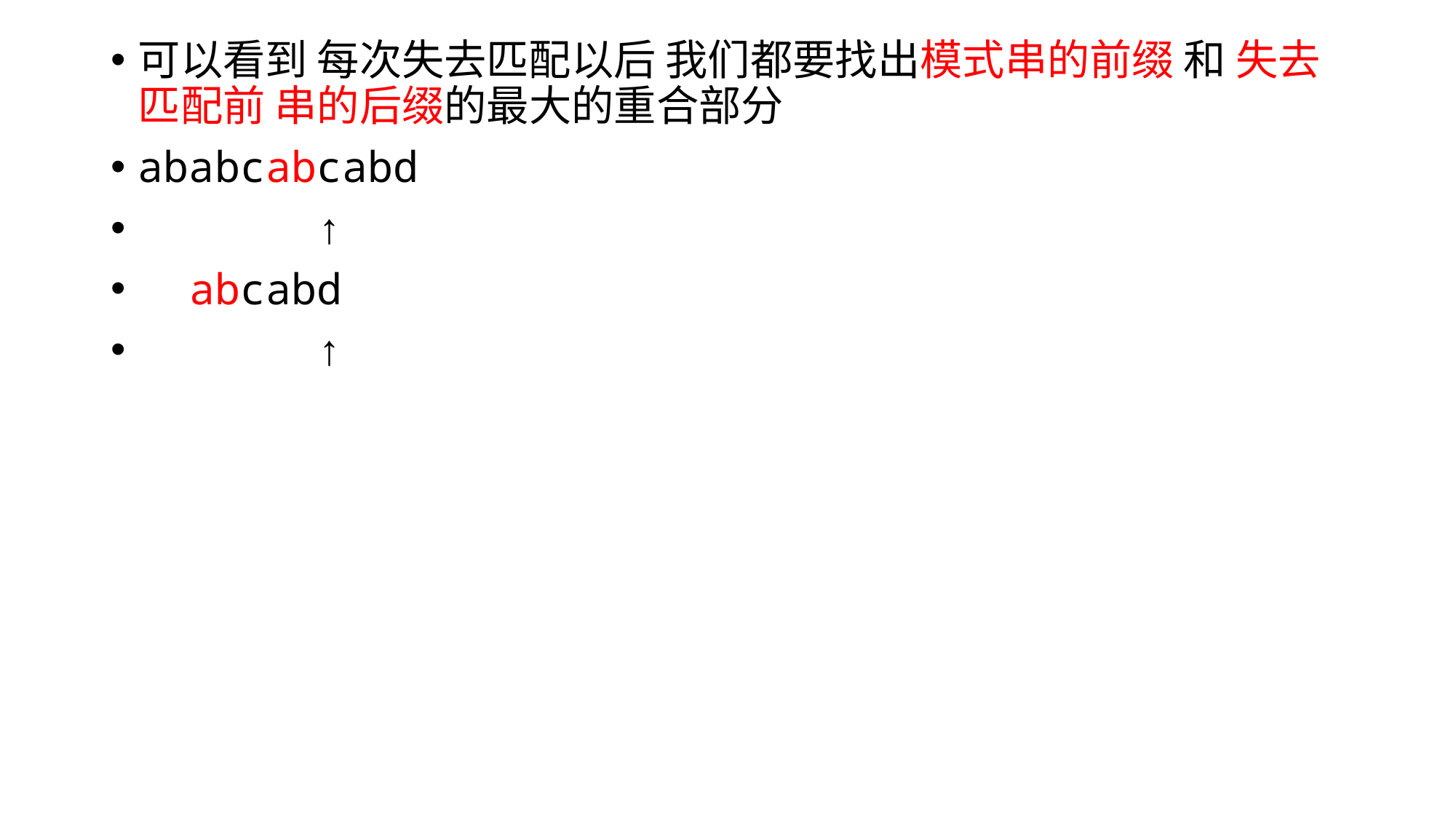

可以看到 每次失去匹配以后 我们都要找出模式串的前缀 和 失去匹配前 串的后缀的最大的重合部分
ababcabcabd
       ↑
  abcabd
       ↑